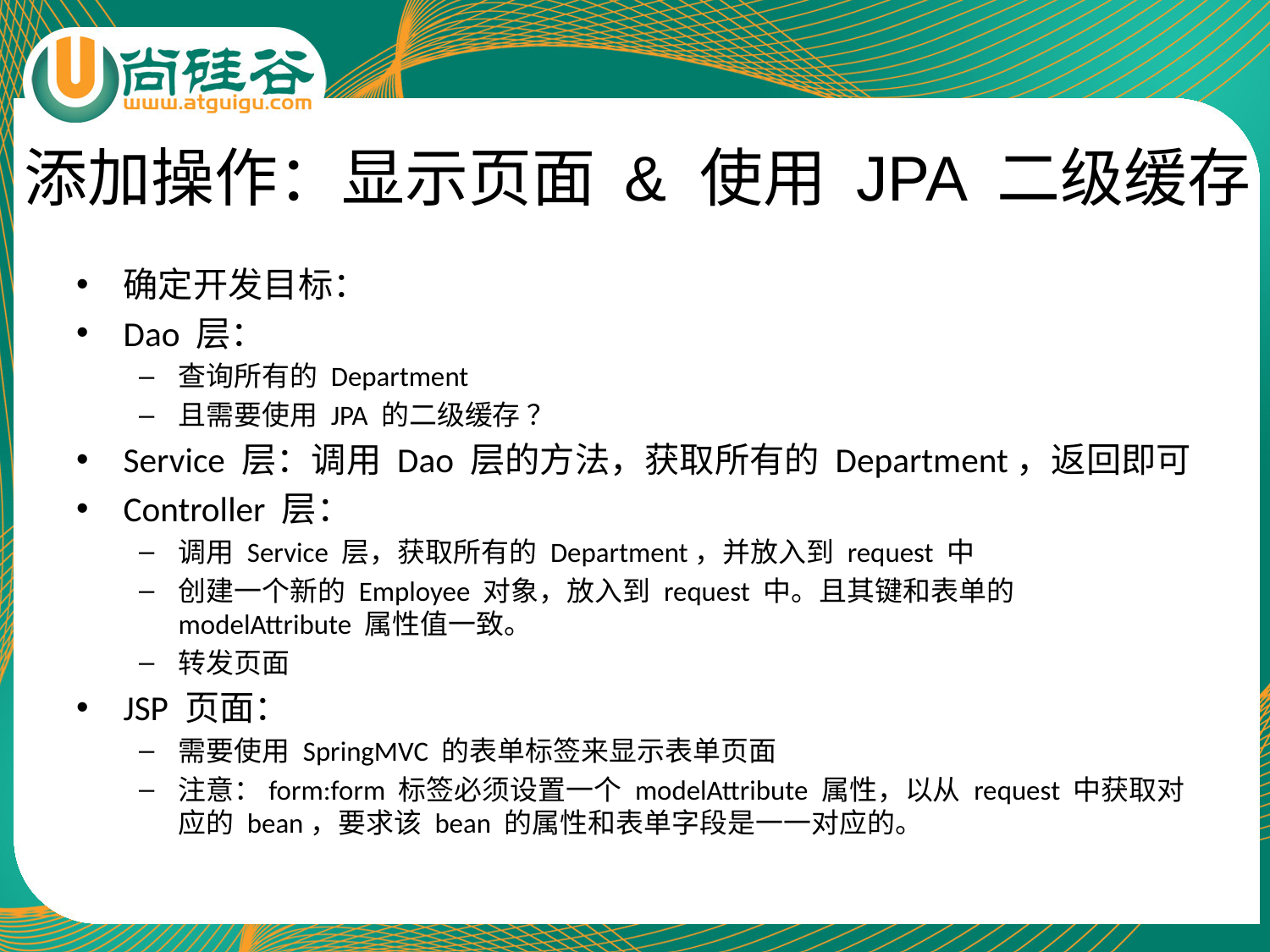

# 添加操作：显示页面 & 使用 JPA 二级缓存
确定开发目标：
Dao 层：
查询所有的 Department
且需要使用 JPA 的二级缓存 ？
Service 层：调用 Dao 层的方法，获取所有的 Department，返回即可
Controller 层：
调用 Service 层，获取所有的 Department，并放入到 request 中
创建一个新的 Employee 对象，放入到 request 中。且其键和表单的 modelAttribute 属性值一致。
转发页面
JSP 页面：
需要使用 SpringMVC 的表单标签来显示表单页面
注意：form:form 标签必须设置一个 modelAttribute 属性，以从 request 中获取对应的 bean，要求该 bean 的属性和表单字段是一一对应的。